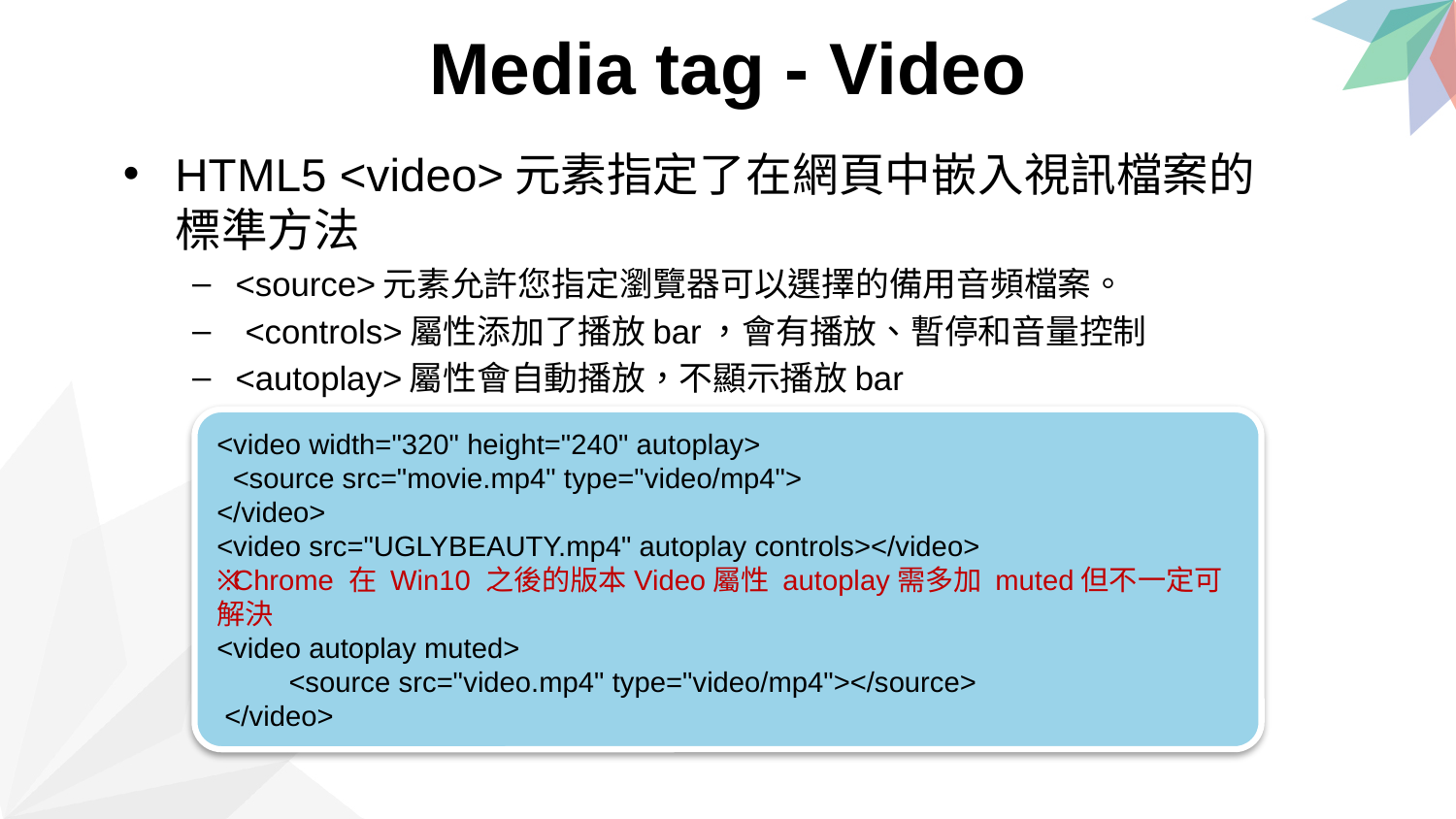

Media tag - Video
HTML5 <video>元素指定了在網頁中嵌入視訊檔案的標準方法
<source>元素允許您指定瀏覽器可以選擇的備用音頻檔案。
 <controls>屬性添加了播放bar，會有播放、暫停和音量控制
<autoplay>屬性會自動播放，不顯示播放bar

<video width="320" height="240" autoplay>
  <source src="movie.mp4" type="video/mp4">
</video>
<video src="UGLYBEAUTY.mp4" autoplay controls></video>
※Chrome 在 Win10 之後的版本Video屬性 autoplay需多加 muted但不一定可解決
<video autoplay muted>
         <source src="video.mp4" type="video/mp4"></source>
 </video>